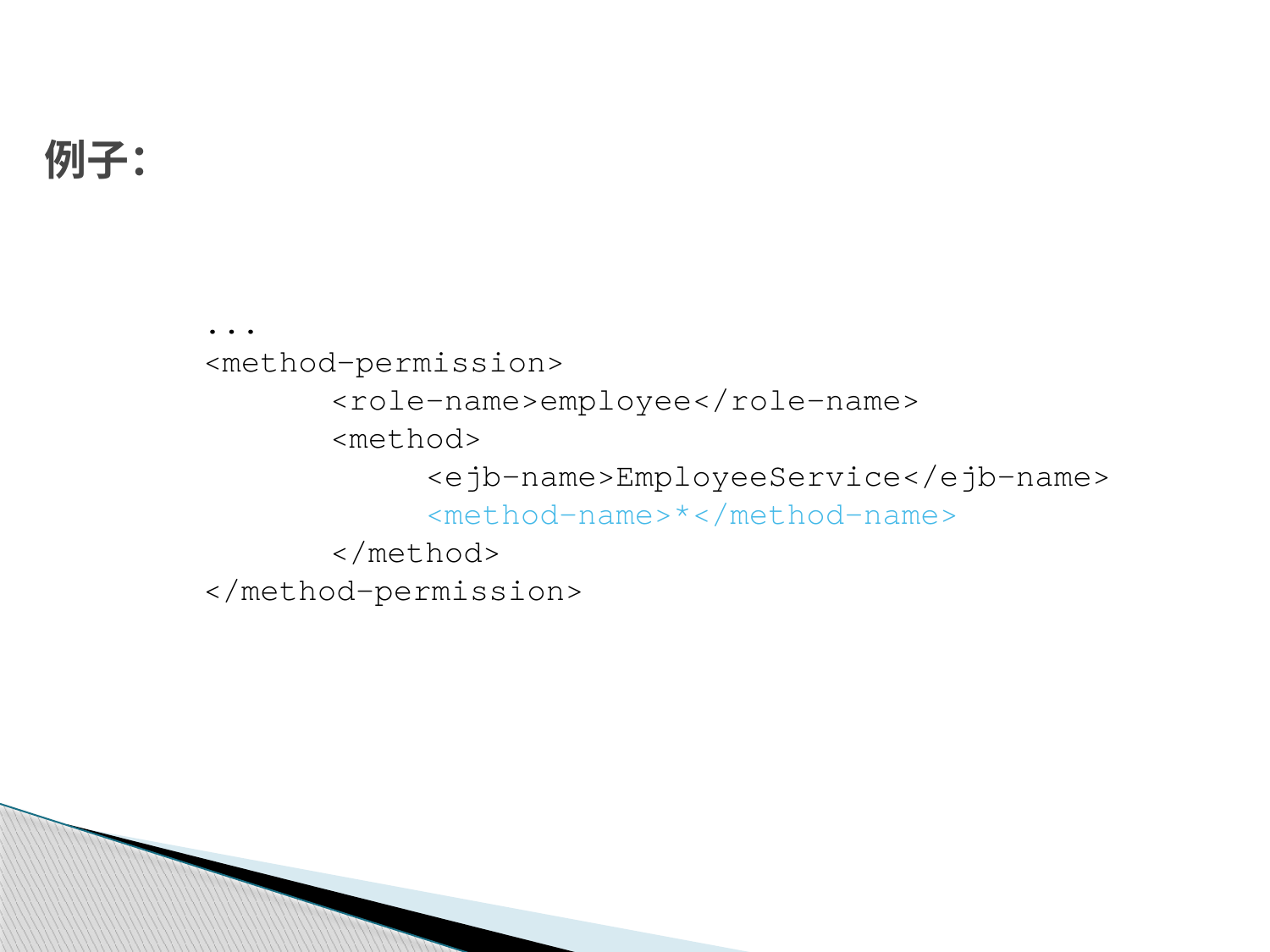

# 例子：
...
<method-permission>
	<role-name>employee</role-name>
	<method>
	     <ejb-name>EmployeeService</ejb-name>
	     <method-name>*</method-name>
	</method>
</method-permission>